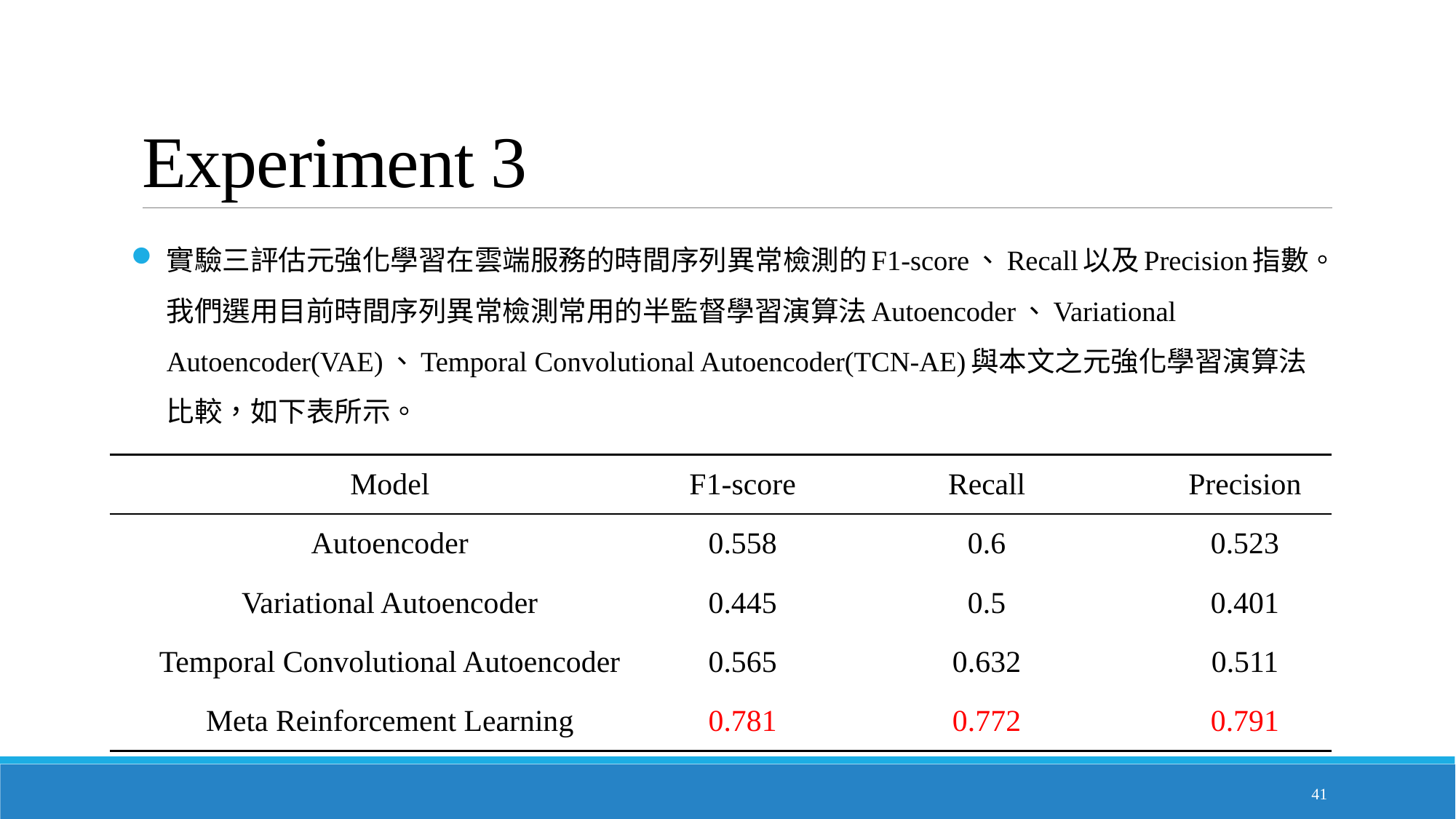

# Experiment 3
實驗三評估元強化學習在雲端服務的時間序列異常檢測的F1-score、Recall以及Precision指數。我們選用目前時間序列異常檢測常用的半監督學習演算法Autoencoder、Variational Autoencoder(VAE)、Temporal Convolutional Autoencoder(TCN-AE)與本文之元強化學習演算法比較，如下表所示。
| Model | F1-score | Recall | Precision |
| --- | --- | --- | --- |
| Autoencoder | 0.558 | 0.6 | 0.523 |
| Variational Autoencoder | 0.445 | 0.5 | 0.401 |
| Temporal Convolutional Autoencoder | 0.565 | 0.632 | 0.511 |
| Meta Reinforcement Learning | 0.781 | 0.772 | 0.791 |
41